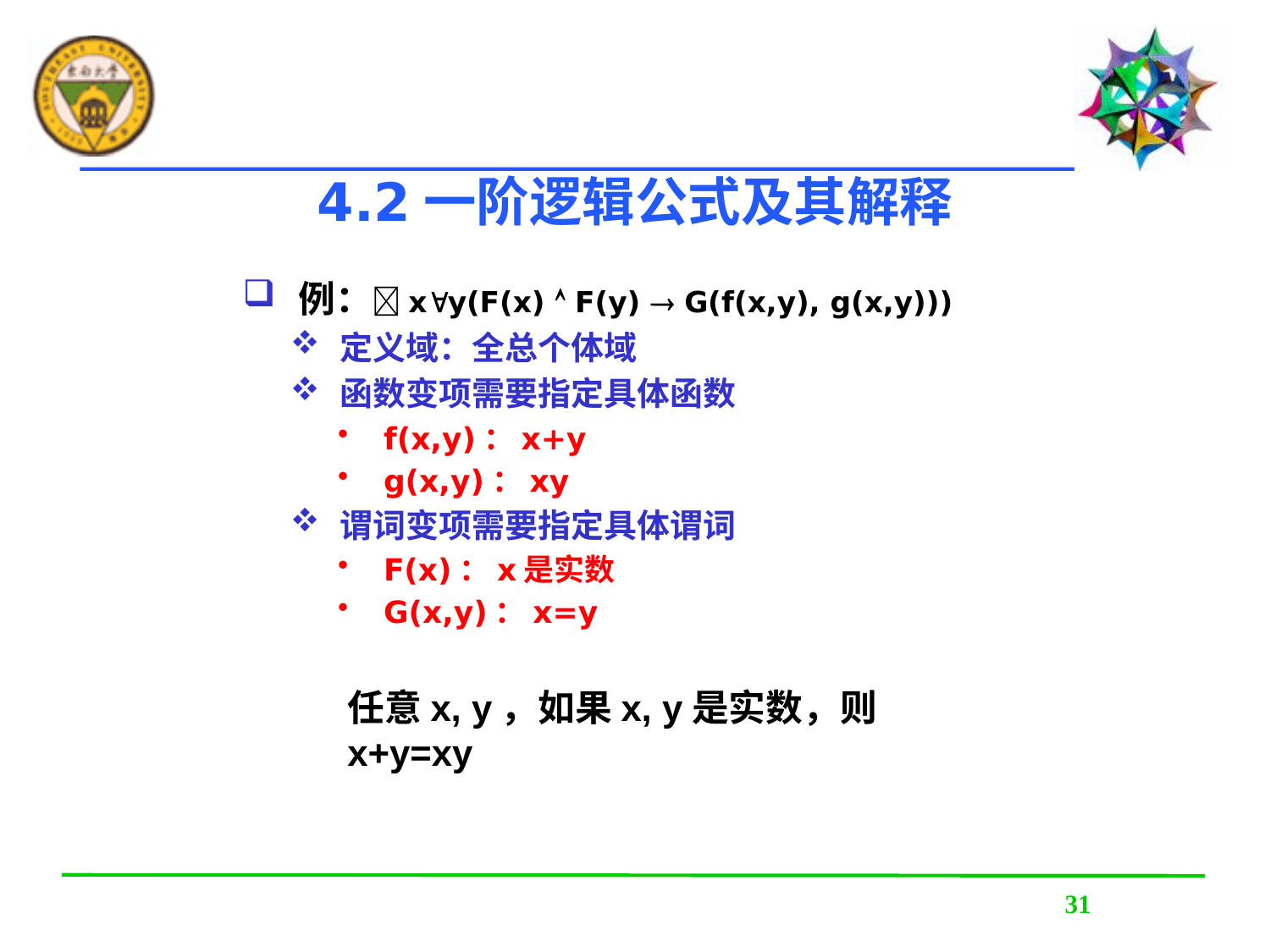

4.2一阶逻辑公式及其解释
例：∀x∀y(F(x) ∧ F(y) → G(f(x,y), g(x,y)))
定义域：全总个体域
函数变项需要指定具体函数
f(x,y)：x+y
g(x,y)：xy
谓词变项需要指定具体谓词
F(x)：x是实数
G(x,y)：x=y

任意x, y，如果x, y是实数，则x+y=xy